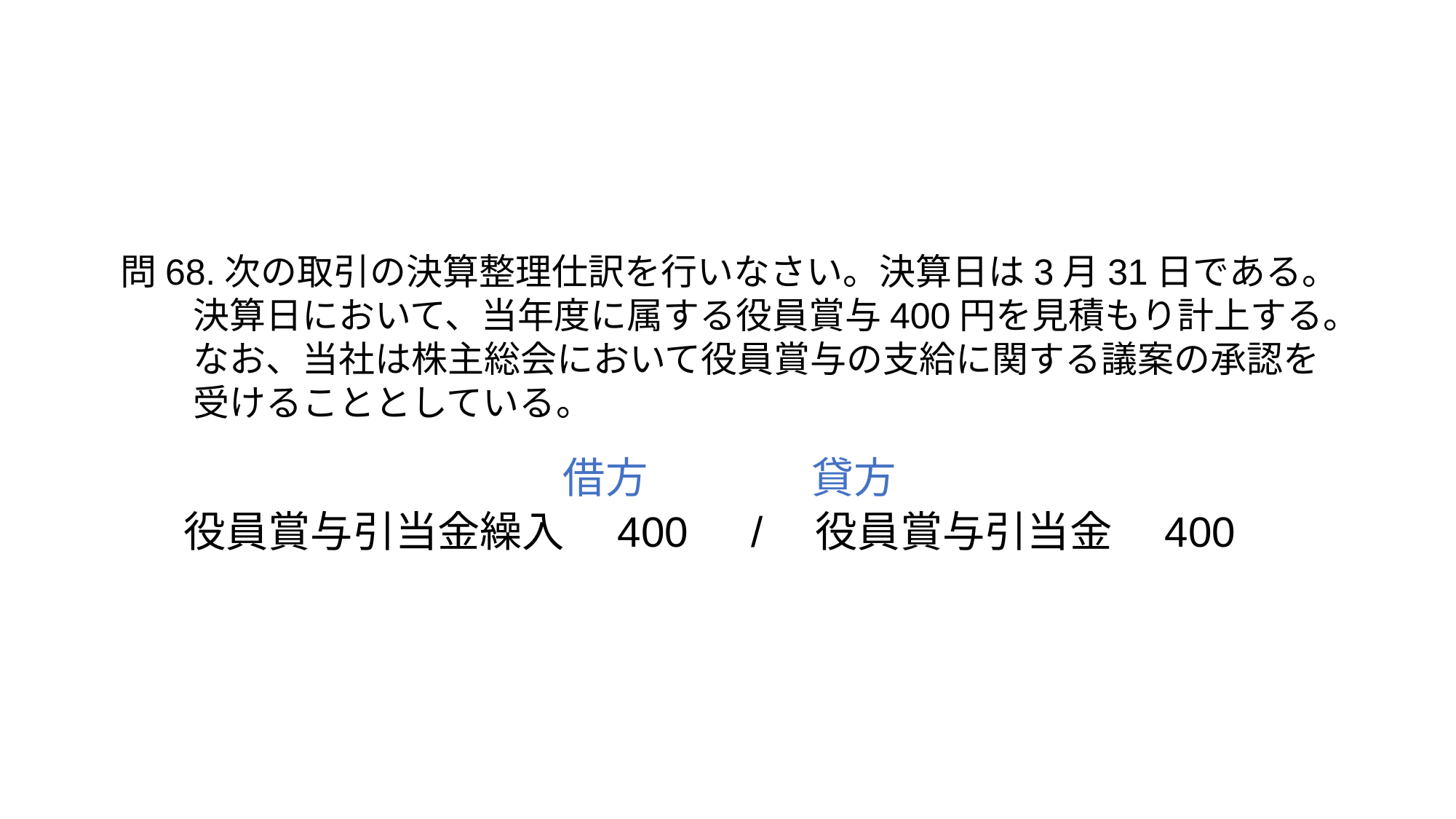

問68.次の取引の決算整理仕訳を行いなさい。決算日は3月31日である。
　　決算日において、当年度に属する役員賞与400円を見積もり計上する。
　　なお、当社は株主総会において役員賞与の支給に関する議案の承認を
　　受けることとしている。
借方
貸方
役員賞与引当金繰入　400　/　役員賞与引当金　400